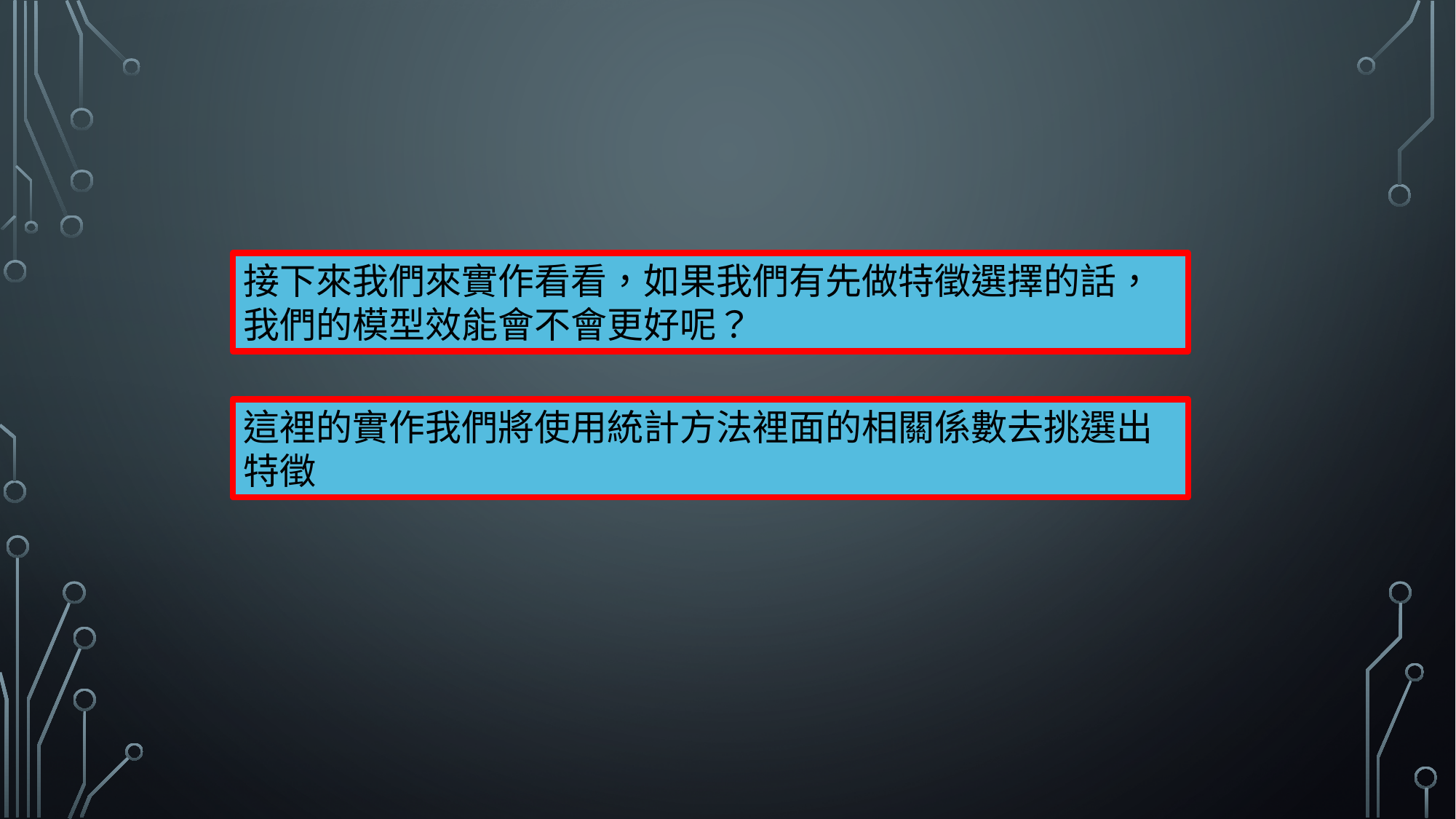

#
接下來我們來實作看看，如果我們有先做特徵選擇的話，我們的模型效能會不會更好呢？

這裡的實作我們將使用統計方法裡面的相關係數去挑選出特徵